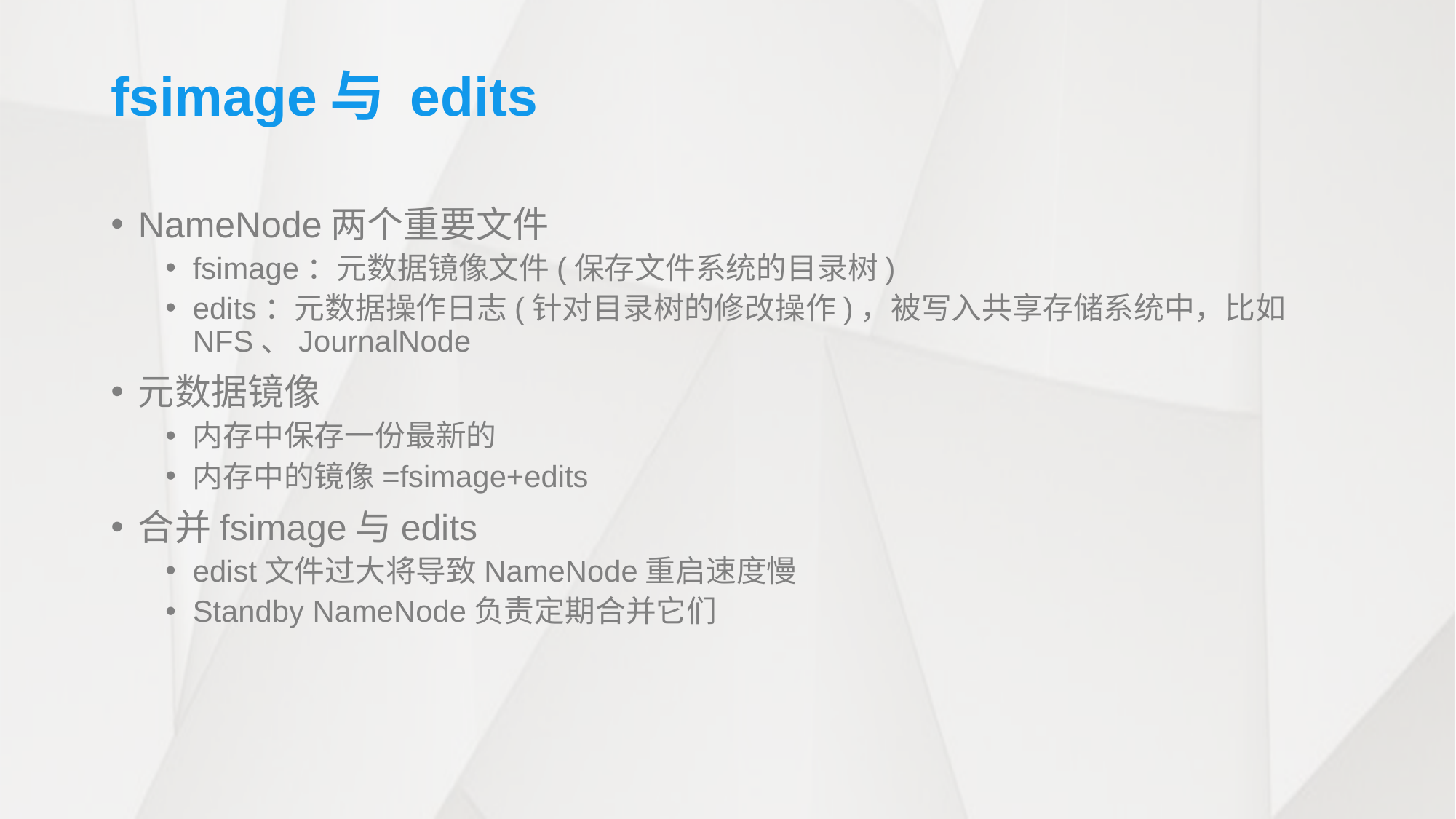

# fsimage与 edits
NameNode两个重要文件
fsimage：元数据镜像文件(保存文件系统的目录树)
edits：元数据操作日志(针对目录树的修改操作)，被写入共享存储系统中，比如NFS、JournalNode
元数据镜像
内存中保存一份最新的
内存中的镜像=fsimage+edits
合并fsimage与edits
edist文件过大将导致NameNode重启速度慢
Standby NameNode负责定期合并它们